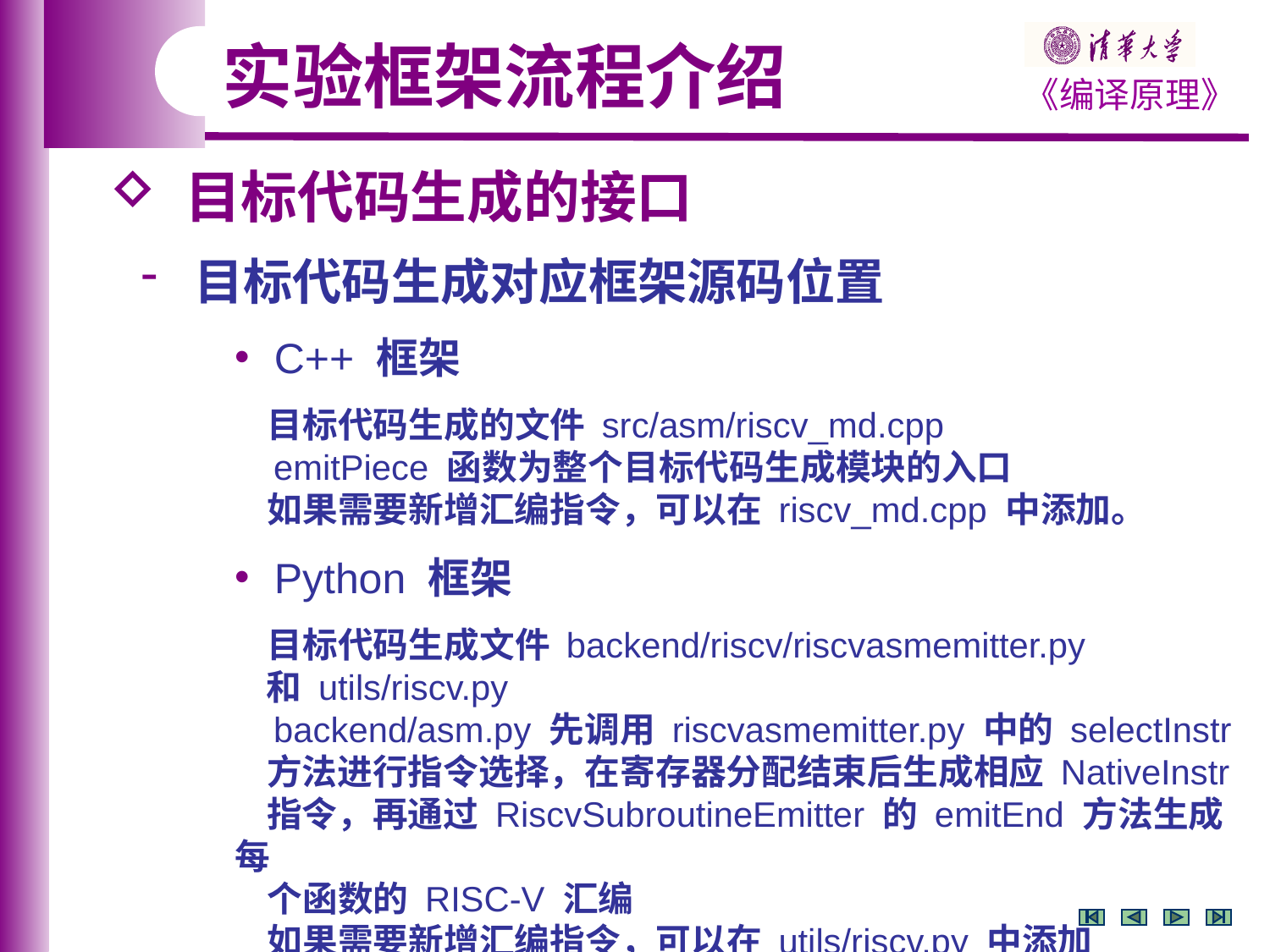

实验框架流程介绍
 目标代码生成的接口

 目标代码生成对应框架源码位置

C++ 框架

   目标代码生成的文件 src/asm/riscv_md.cpp
    emitPiece 函数为整个目标代码生成模块的入口
   如果需要新增汇编指令，可以在 riscv_md.cpp 中添加。

Python 框架

   目标代码生成文件 backend/riscv/riscvasmemitter.py
   和 utils/riscv.py
    backend/asm.py 先调用 riscvasmemitter.py 中的 selectInstr
   方法进行指令选择，在寄存器分配结束后生成相应 NativeInstr
   指令，再通过 RiscvSubroutineEmitter 的 emitEnd 方法生成每
   个函数的 RISC-V 汇编
   如果需要新增汇编指令，可以在 utils/riscv.py 中添加